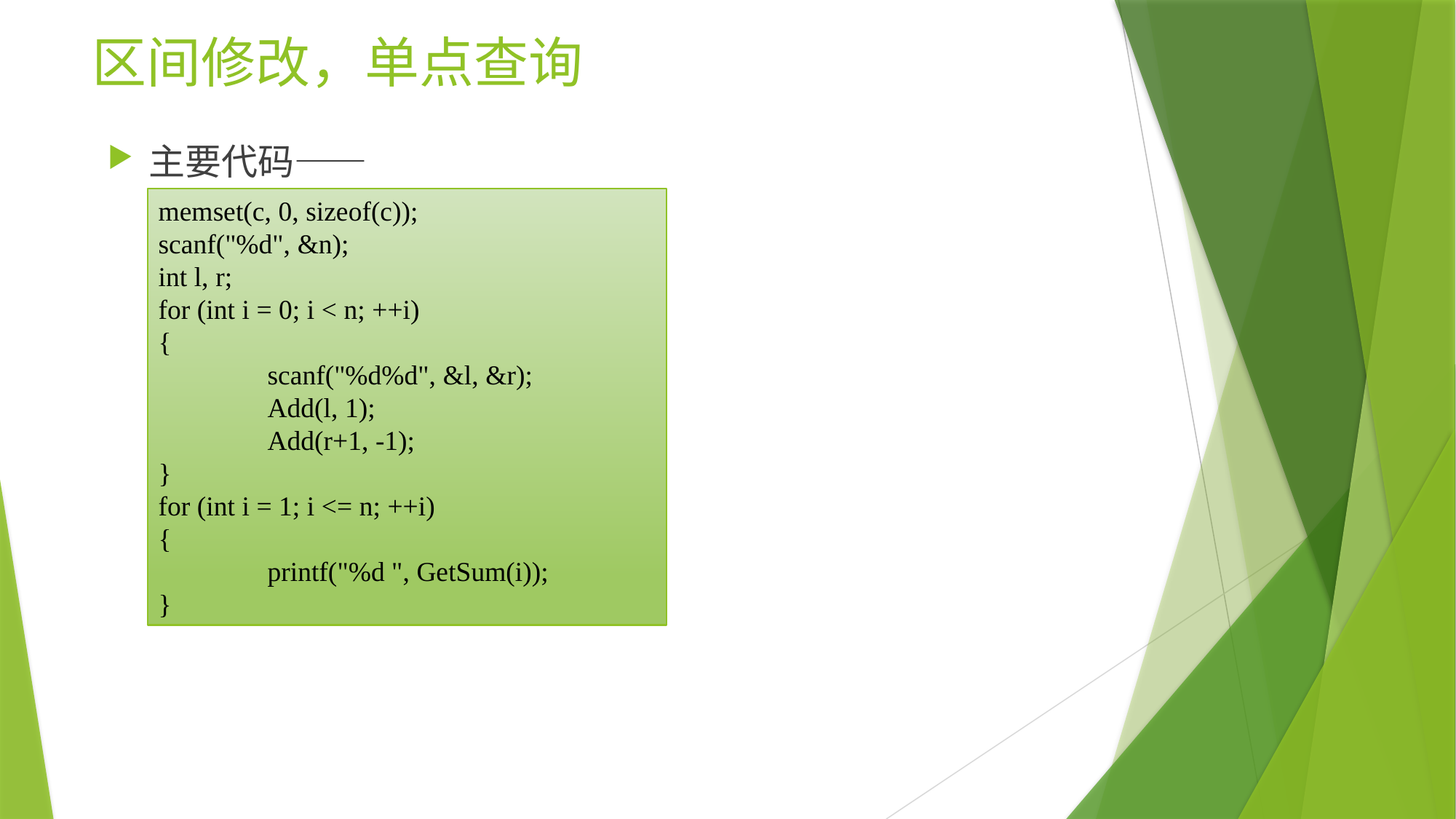

# 区间修改，单点查询
主要代码——
memset(c, 0, sizeof(c));
scanf("%d", &n);
int l, r;
for (int i = 0; i < n; ++i)
{
	scanf("%d%d", &l, &r);
	Add(l, 1);
	Add(r+1, -1);
}
for (int i = 1; i <= n; ++i)
{
	printf("%d ", GetSum(i));
}